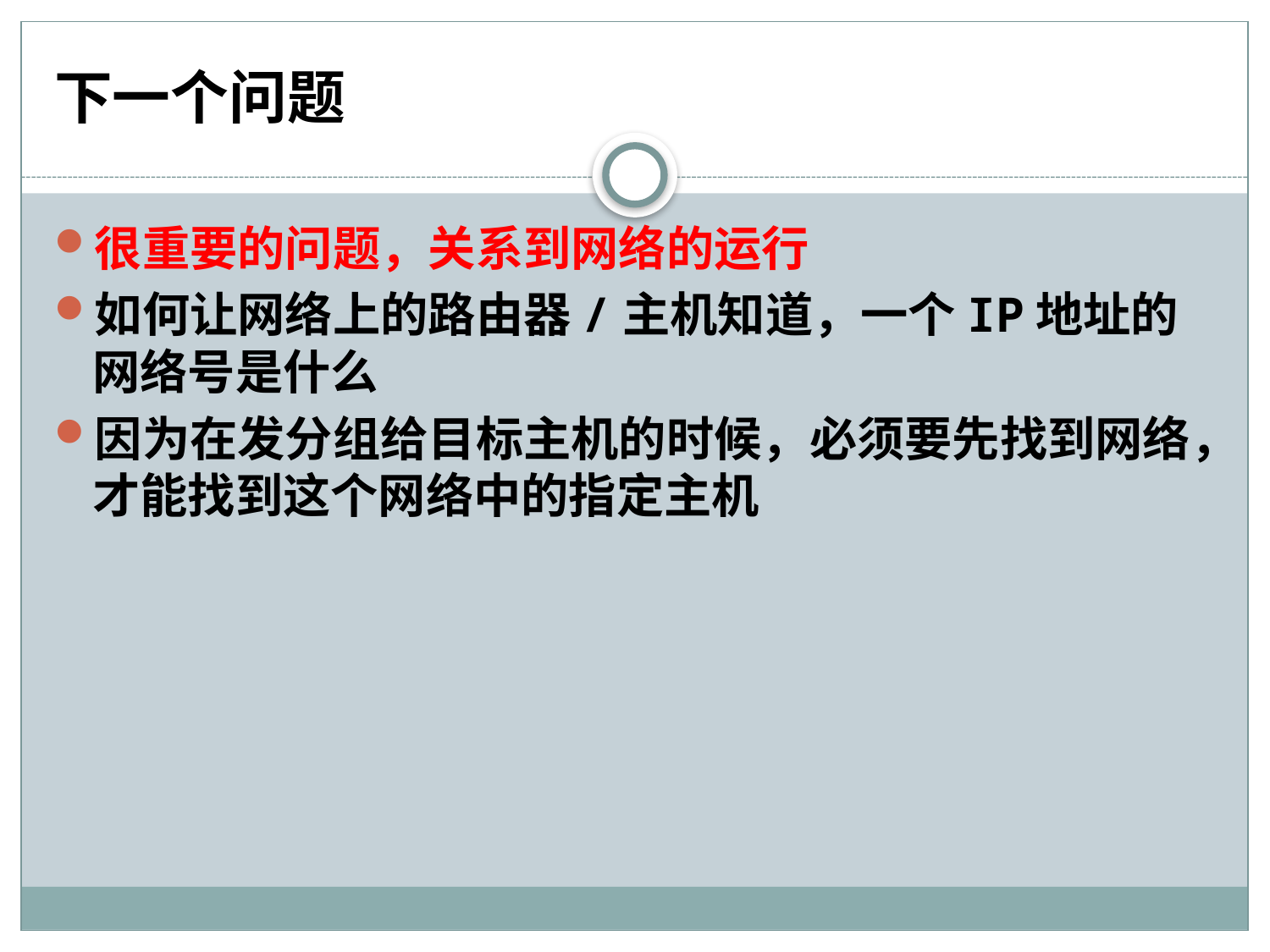

# 下一个问题
很重要的问题，关系到网络的运行
如何让网络上的路由器/主机知道，一个IP地址的网络号是什么
因为在发分组给目标主机的时候，必须要先找到网络，才能找到这个网络中的指定主机